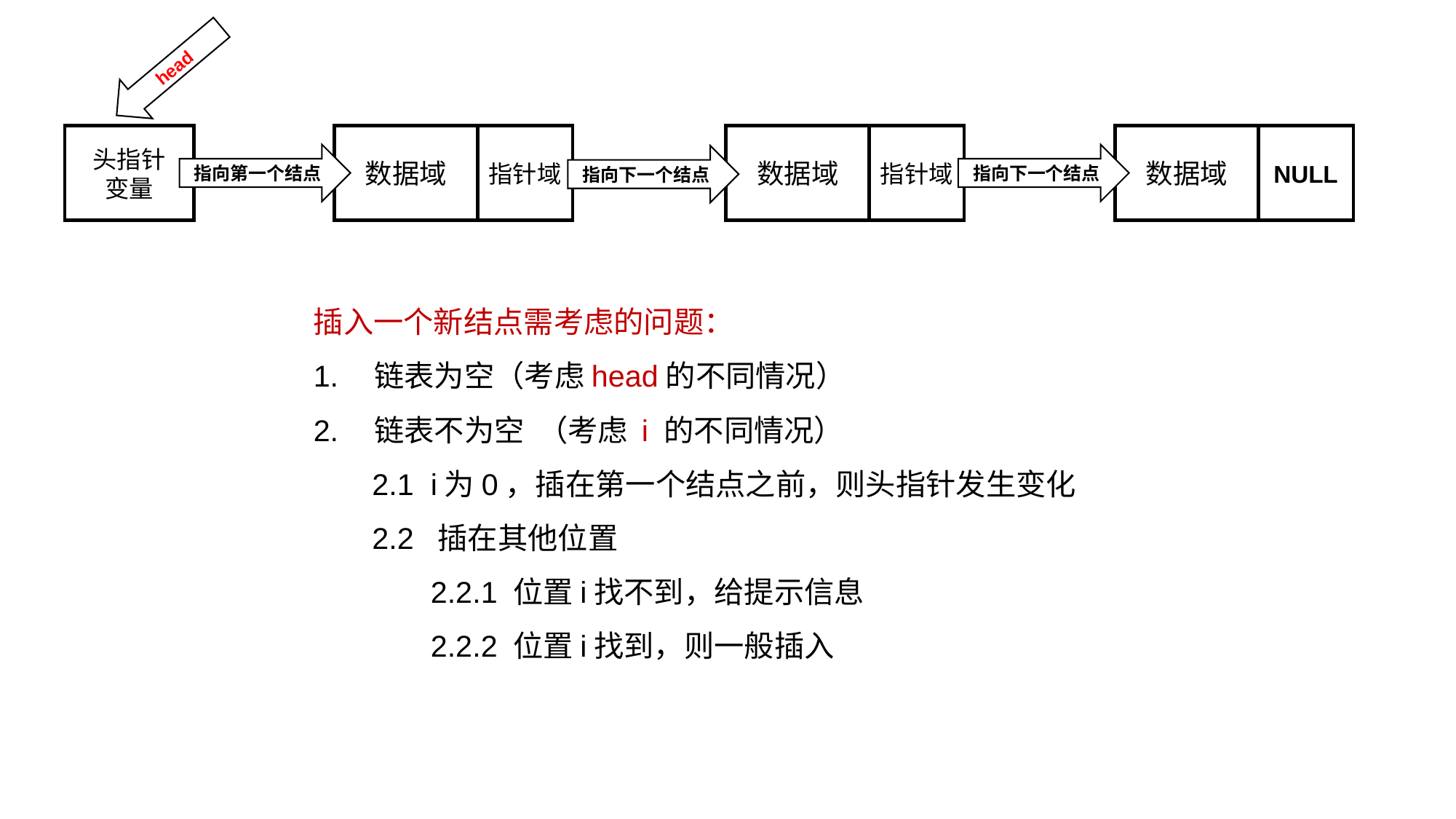

head
#
数据域
指针域
数据域
指针域
数据域
NULL
头指针
变量
指向下一个结点
指向第一个结点
指向下一个结点
插入一个新结点需考虑的问题：
链表为空（考虑head的不同情况）
链表不为空  （考虑 i 的不同情况）
       2.1  i为0，插在第一个结点之前，则头指针发生变化
       2.2  插在其他位置
              2.2.1 位置i找不到，给提示信息
              2.2.2 位置i找到，则一般插入